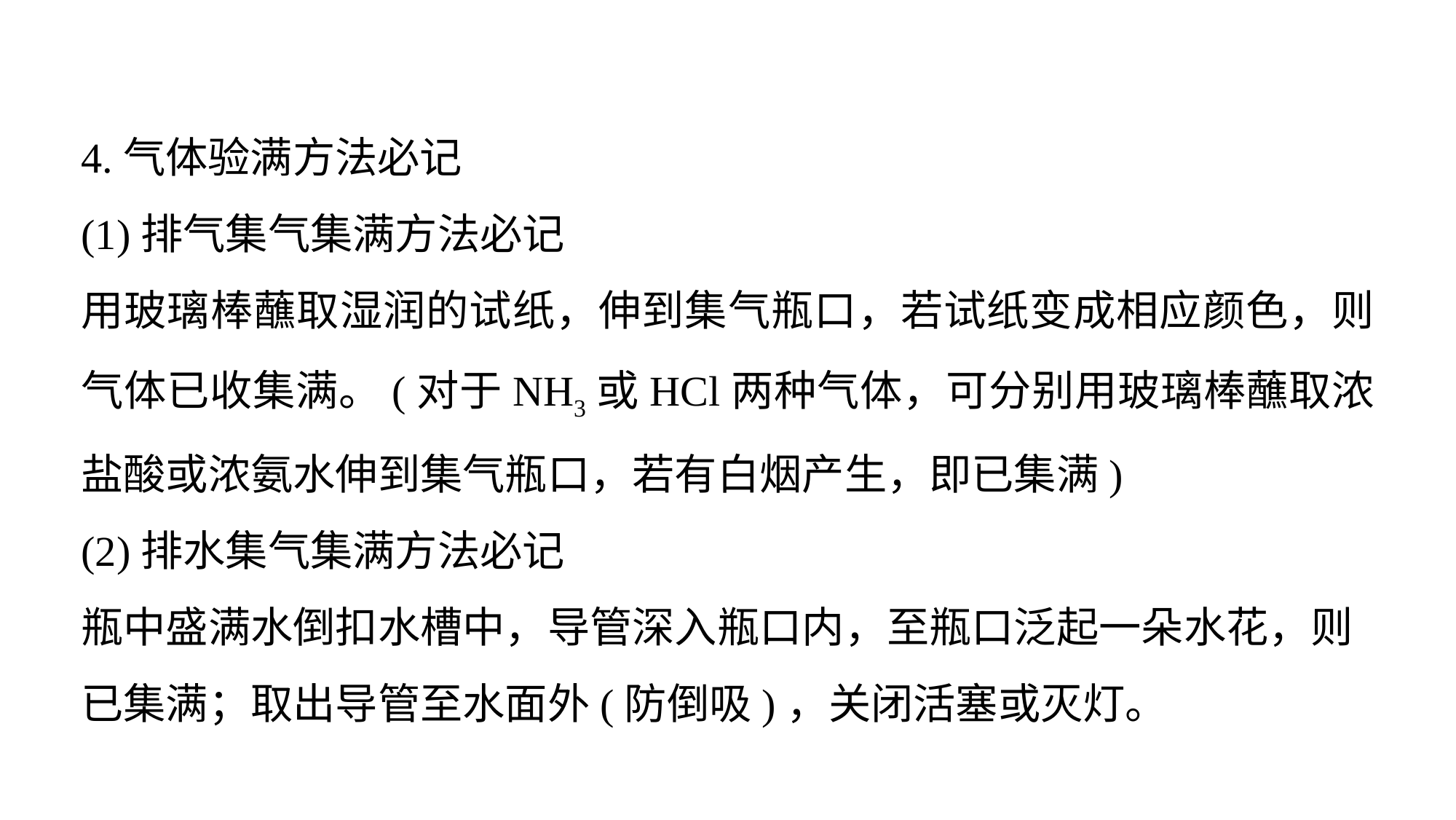

4.气体验满方法必记
(1)排气集气集满方法必记
用玻璃棒蘸取湿润的试纸，伸到集气瓶口，若试纸变成相应颜色，则气体已收集满。(对于NH3或HCl两种气体，可分别用玻璃棒蘸取浓盐酸或浓氨水伸到集气瓶口，若有白烟产生，即已集满)
(2)排水集气集满方法必记
瓶中盛满水倒扣水槽中，导管深入瓶口内，至瓶口泛起一朵水花，则已集满；取出导管至水面外(防倒吸)，关闭活塞或灭灯。